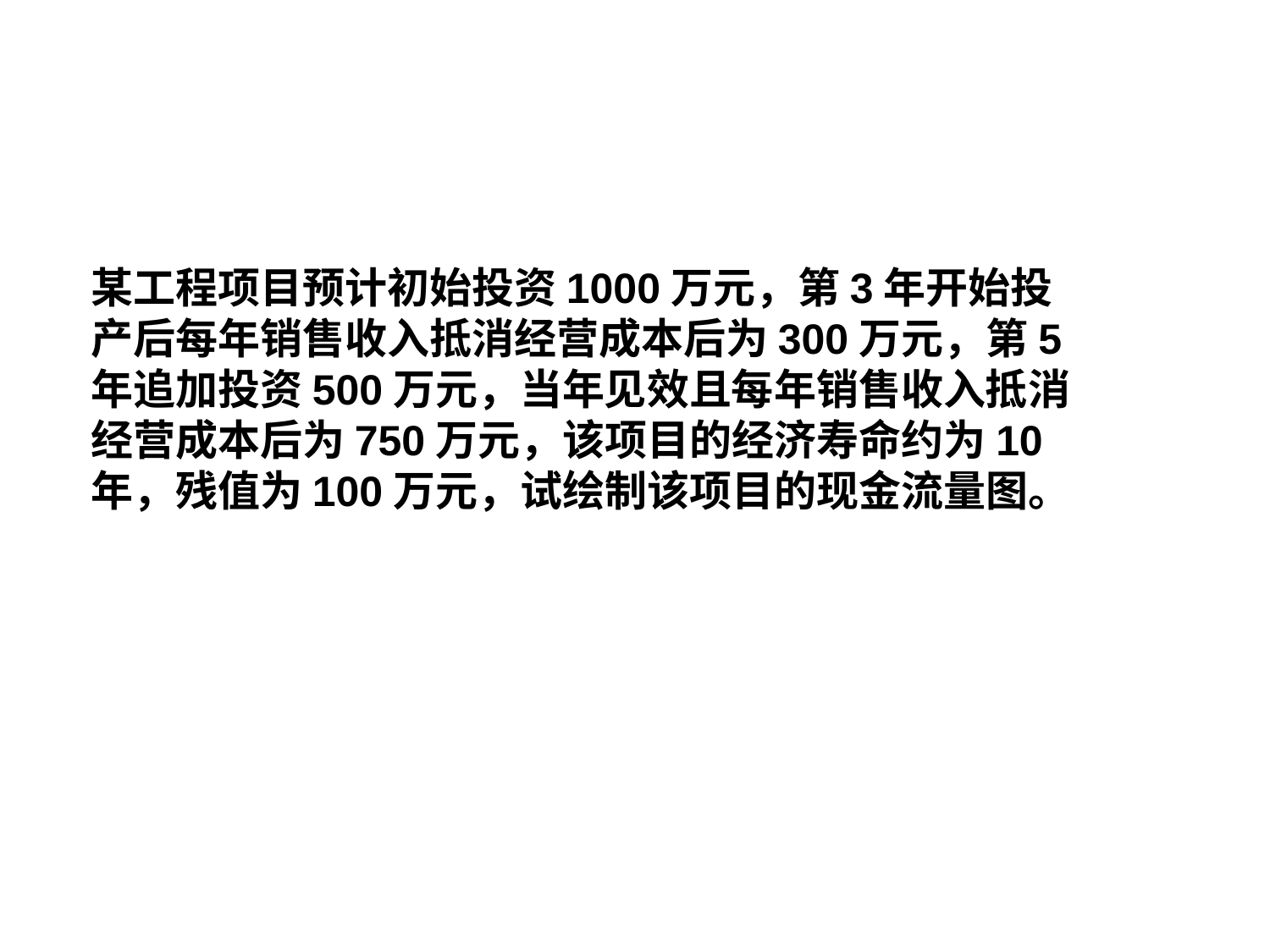

某工程项目预计初始投资1000万元，第3年开始投产后每年销售收入抵消经营成本后为300万元，第5年追加投资500万元，当年见效且每年销售收入抵消经营成本后为750万元，该项目的经济寿命约为10年，残值为100万元，试绘制该项目的现金流量图。